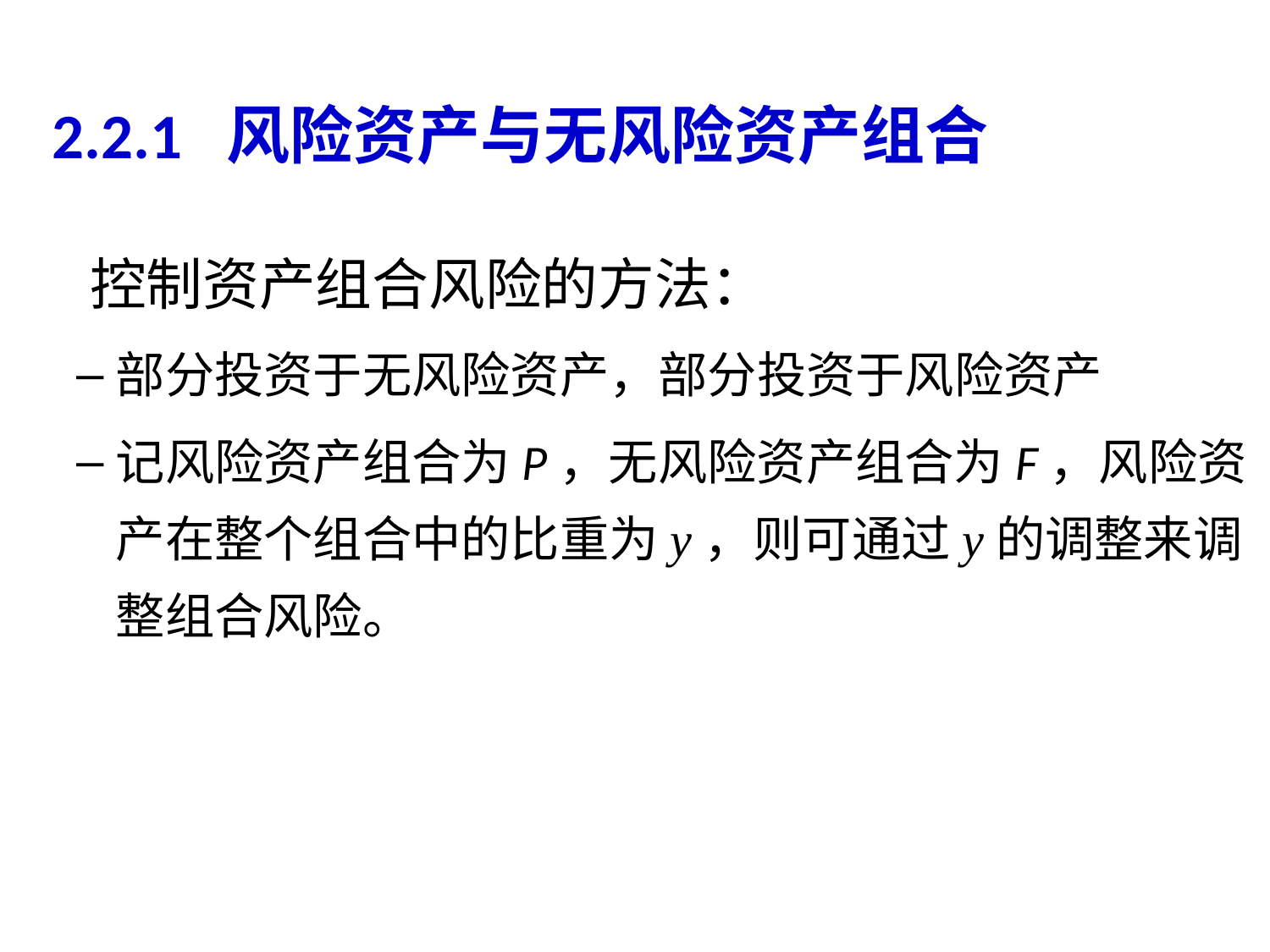

2.2.1  风险资产与无风险资产组合
     控制资产组合风险的方法：
部分投资于无风险资产，部分投资于风险资产
记风险资产组合为P，无风险资产组合为F，风险资产在整个组合中的比重为y，则可通过y的调整来调整组合风险。

16